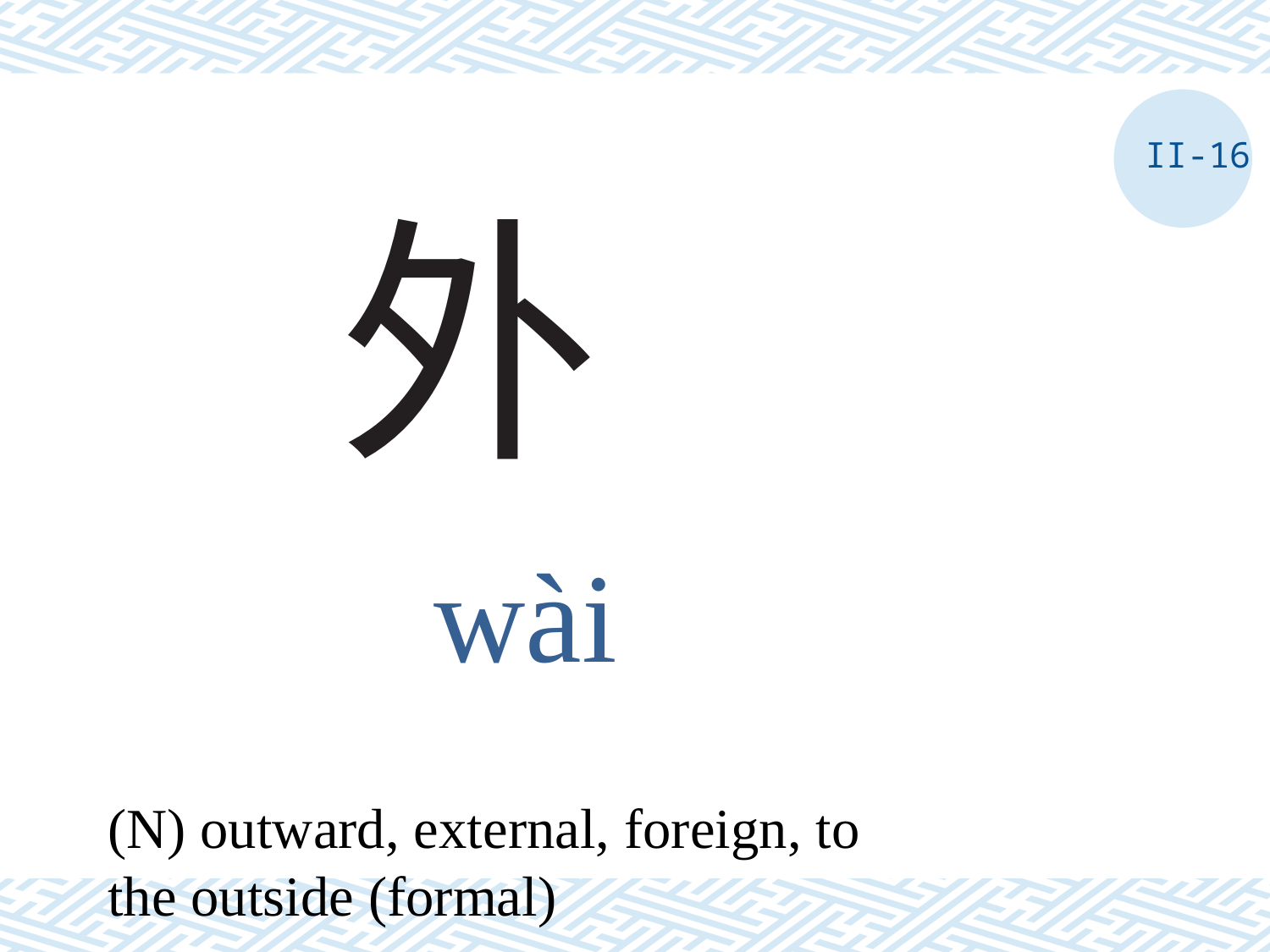

II-16

# 外
wài
(N) outward, external, foreign, to the outside (formal)